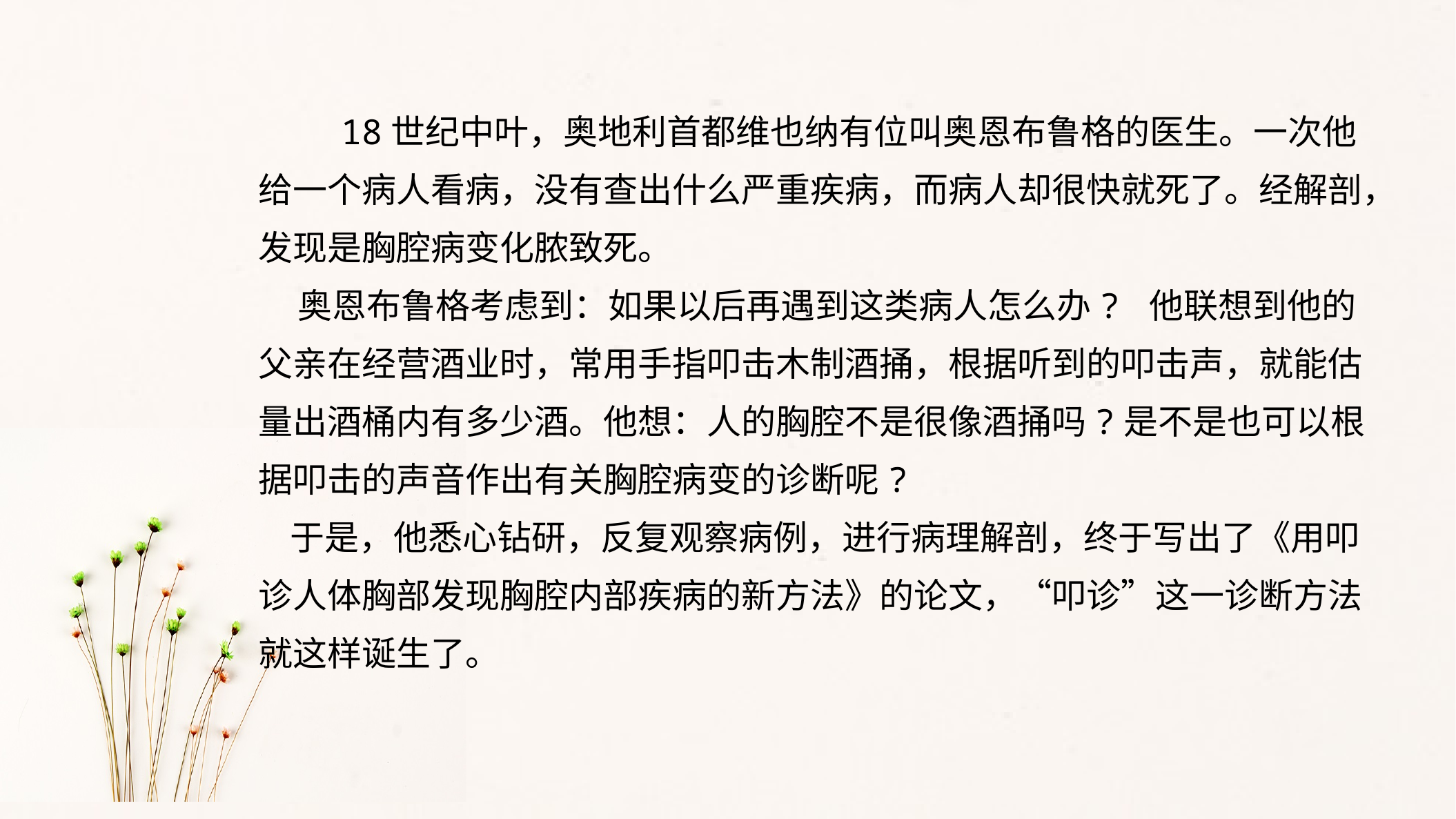

18世纪中叶，奥地利首都维也纳有位叫奥恩布鲁格的医生。一次他给一个病人看病，没有查出什么严重疾病，而病人却很快就死了。经解剖，发现是胸腔病变化脓致死。
    奥恩布鲁格考虑到：如果以后再遇到这类病人怎么办? 他联想到他的父亲在经营酒业时，常用手指叩击木制酒捅，根据听到的叩击声，就能估量出酒桶内有多少酒。他想：人的胸腔不是很像酒捅吗?是不是也可以根据叩击的声音作出有关胸腔病变的诊断呢?
   于是，他悉心钻研，反复观察病例，进行病理解剖，终于写出了《用叩诊人体胸部发现胸腔内部疾病的新方法》的论文，“叩诊”这一诊断方法就这样诞生了。